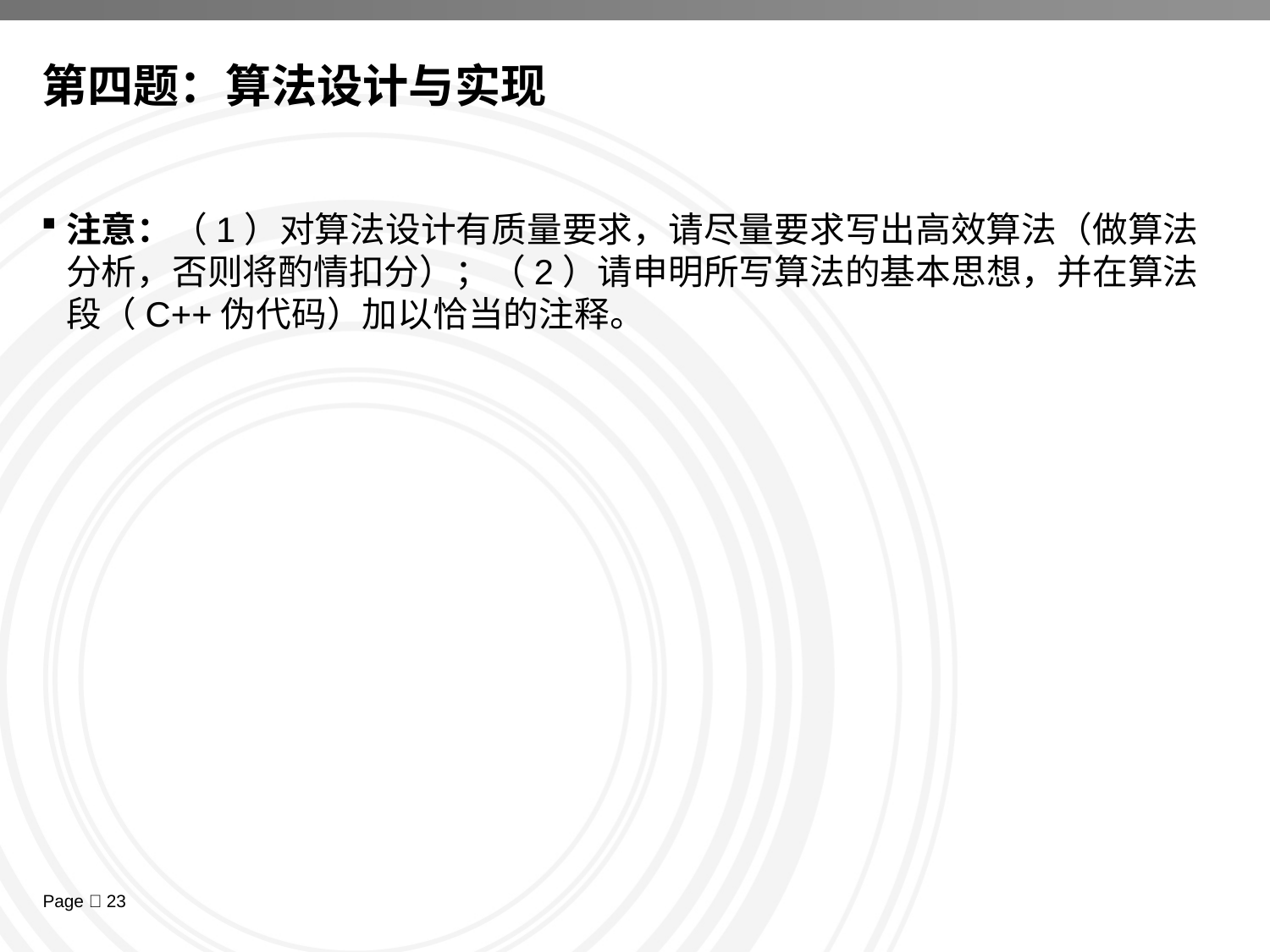

# 第四题：算法设计与实现
注意：（1）对算法设计有质量要求，请尽量要求写出高效算法（做算法分析，否则将酌情扣分）；（2）请申明所写算法的基本思想，并在算法段（C++伪代码）加以恰当的注释。